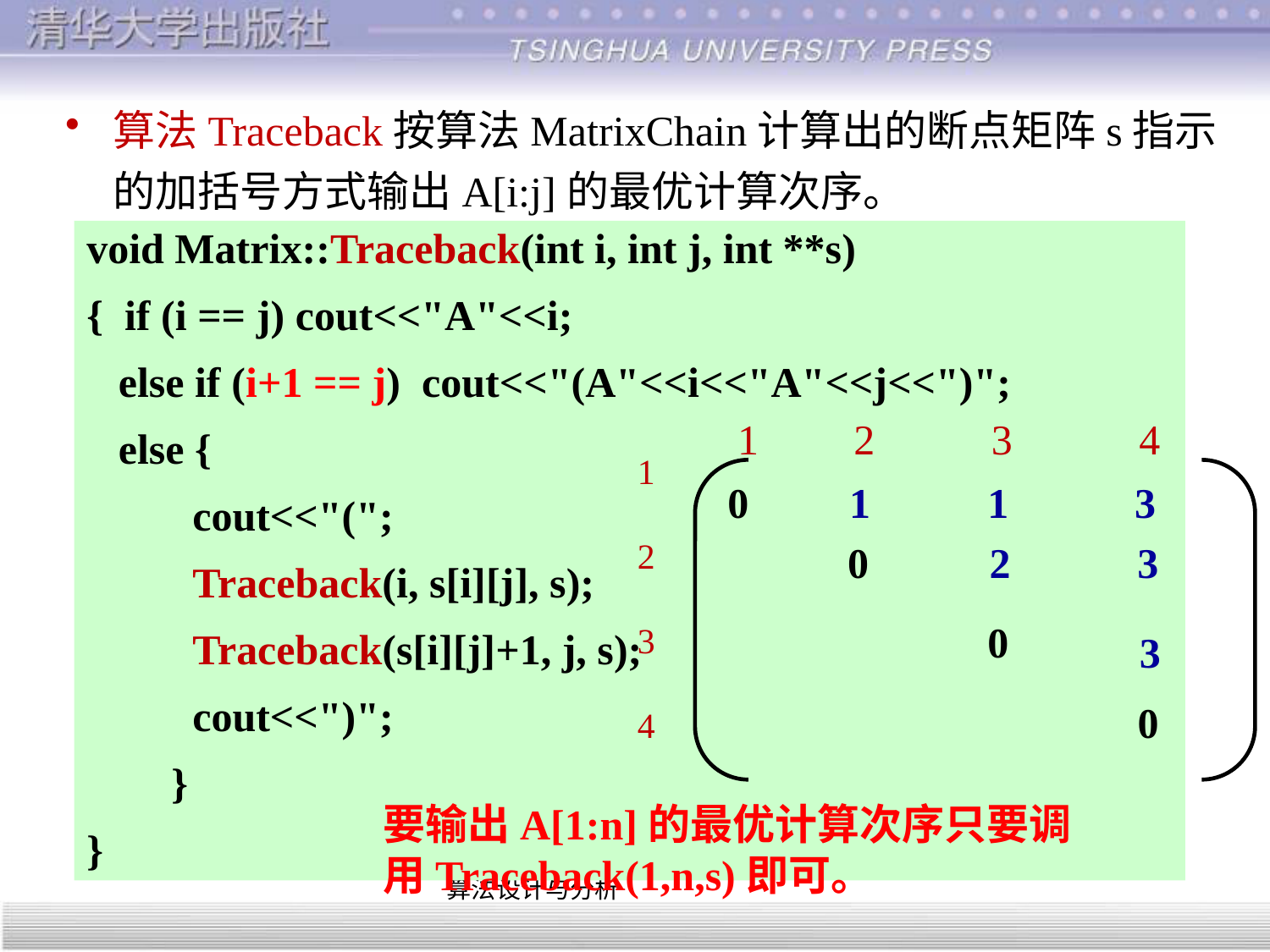

算法Traceback按算法MatrixChain计算出的断点矩阵s指示的加括号方式输出A[i:j]的最优计算次序。
void Matrix::Traceback(int i, int j, int **s)
{  if (i == j) cout<<"A"<<i;
   else if (i+1 == j)  cout<<"(A"<<i<<"A"<<j<<")";
   else {
          cout<<"(";
          Traceback(i, s[i][j], s);
          Traceback(s[i][j]+1, j, s);
          cout<<")";
        }
}
1         2           3            4
1

2

3

4

0
0
0
0
1

1
3

2
3
3
要输出A[1:n]的最优计算次序只要调用Traceback(1,n,s)即可。

算法设计与分析
37